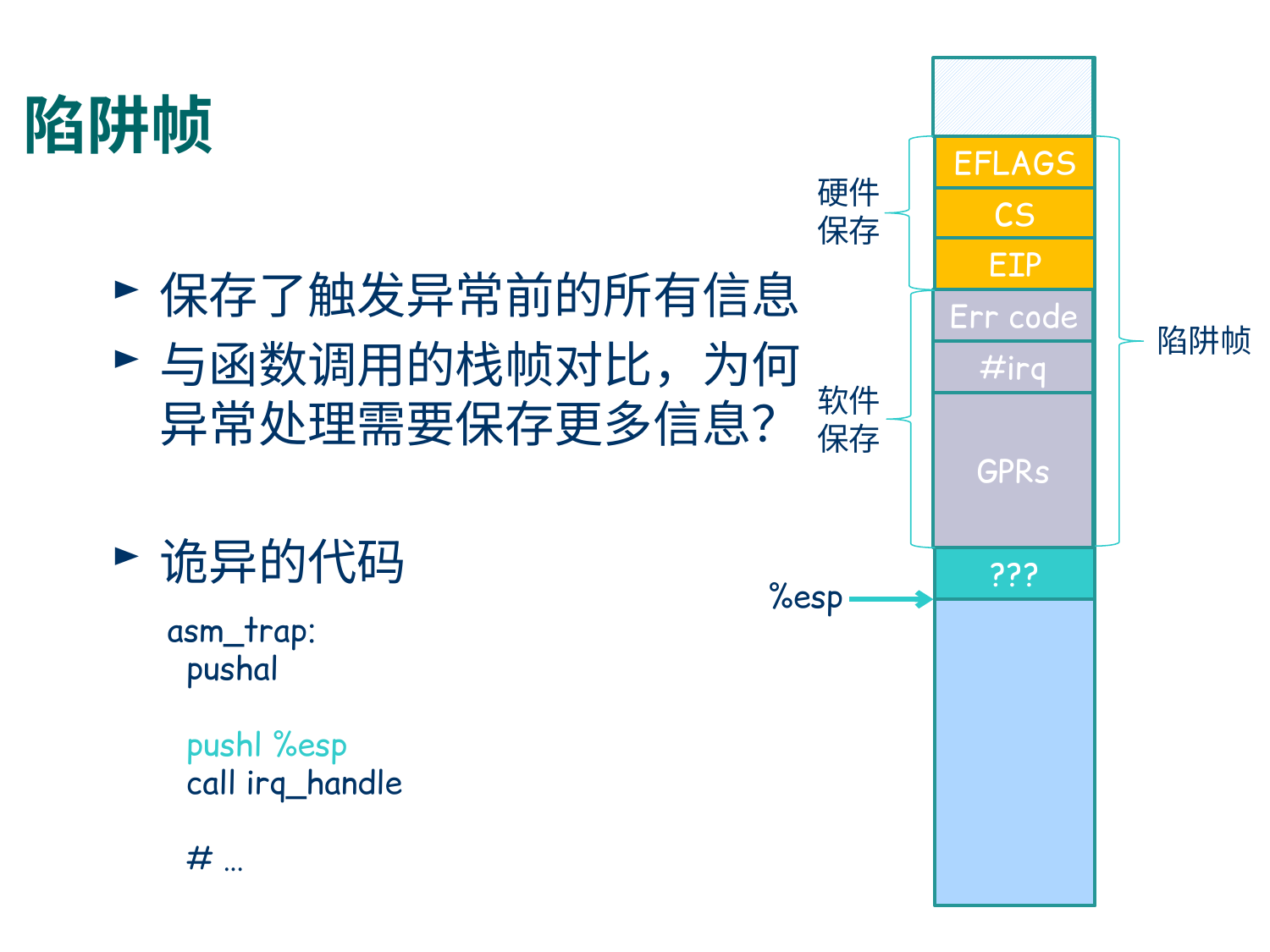

# 陷阱帧

EFLAGS
硬件保存
CS
EIP
保存了触发异常前的所有信息
与函数调用的栈帧对比，为何异常处理需要保存更多信息？

诡异的代码

Err code

陷阱帧
#irq
软件保存
GPRs
???
%esp
asm_trap:
  pushal

  pushl %esp
  call irq_handle

  # …